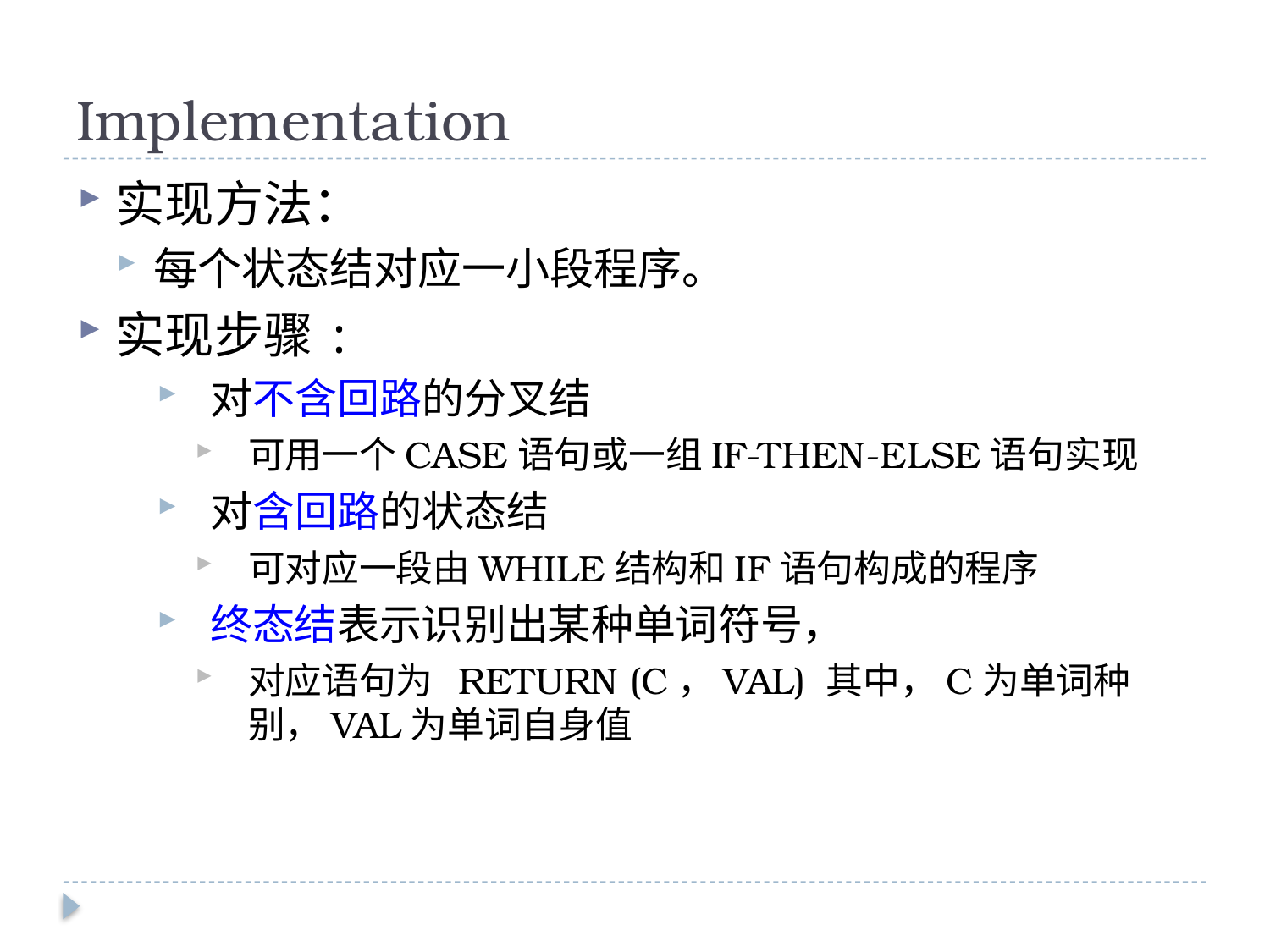

# Implementation
实现方法：
每个状态结对应一小段程序。
实现步骤:
对不含回路的分叉结
可用一个CASE语句或一组IF-THEN-ELSE语句实现
对含回路的状态结
可对应一段由WHILE结构和IF语句构成的程序
终态结表示识别出某种单词符号，
对应语句为  RETURN (C，VAL) 其中，C为单词种别，VAL为单词自身值